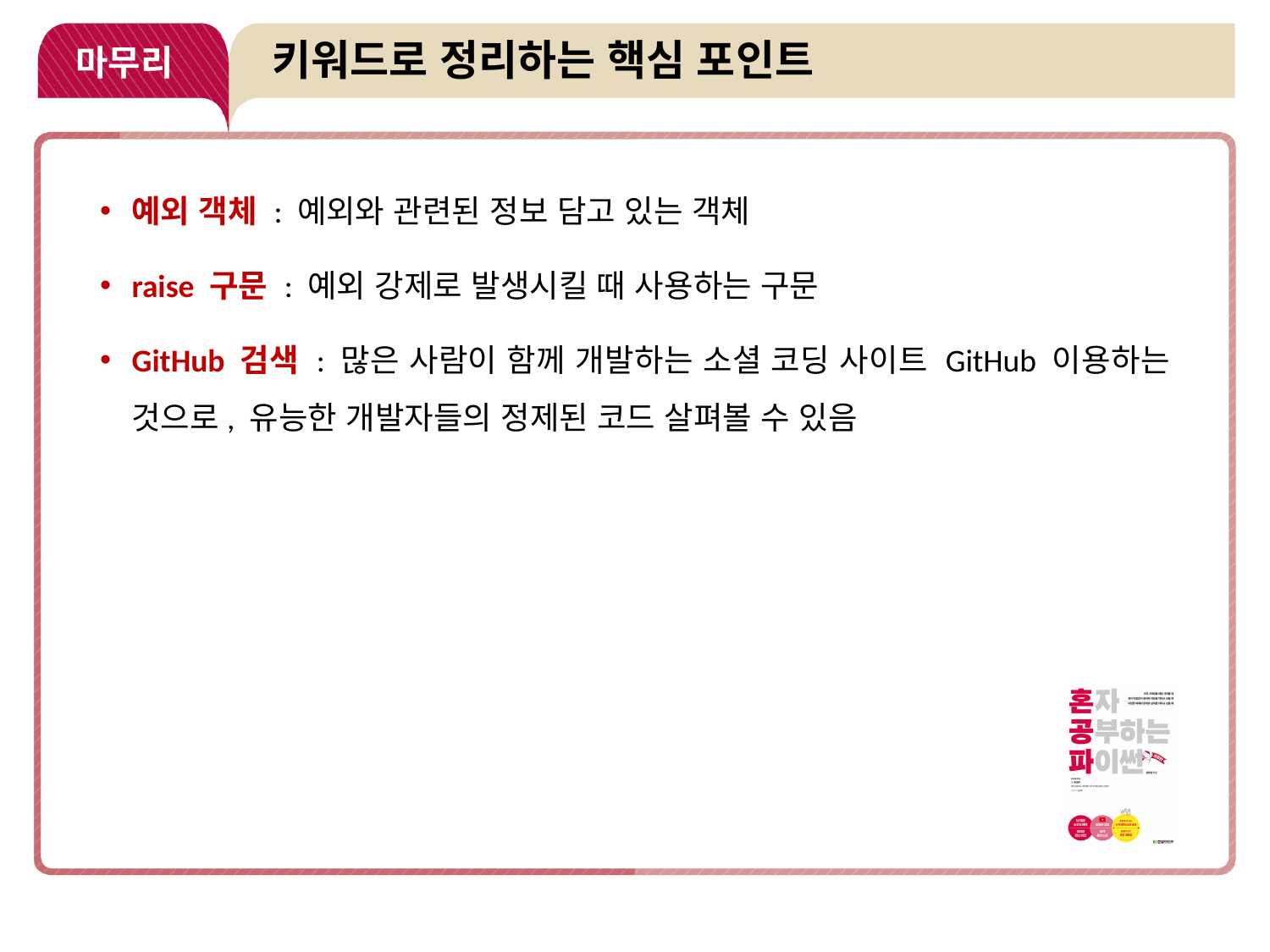

마무리
# 키워드로 정리하는 핵심 포인트
예외 객체 : 예외와 관련된 정보 담고 있는 객체
raise 구문 : 예외 강제로 발생시킬 때 사용하는 구문
GitHub 검색 : 많은 사람이 함께 개발하는 소셜 코딩 사이트 GitHub 이용하는 것으로, 유능한 개발자들의 정제된 코드 살펴볼 수 있음